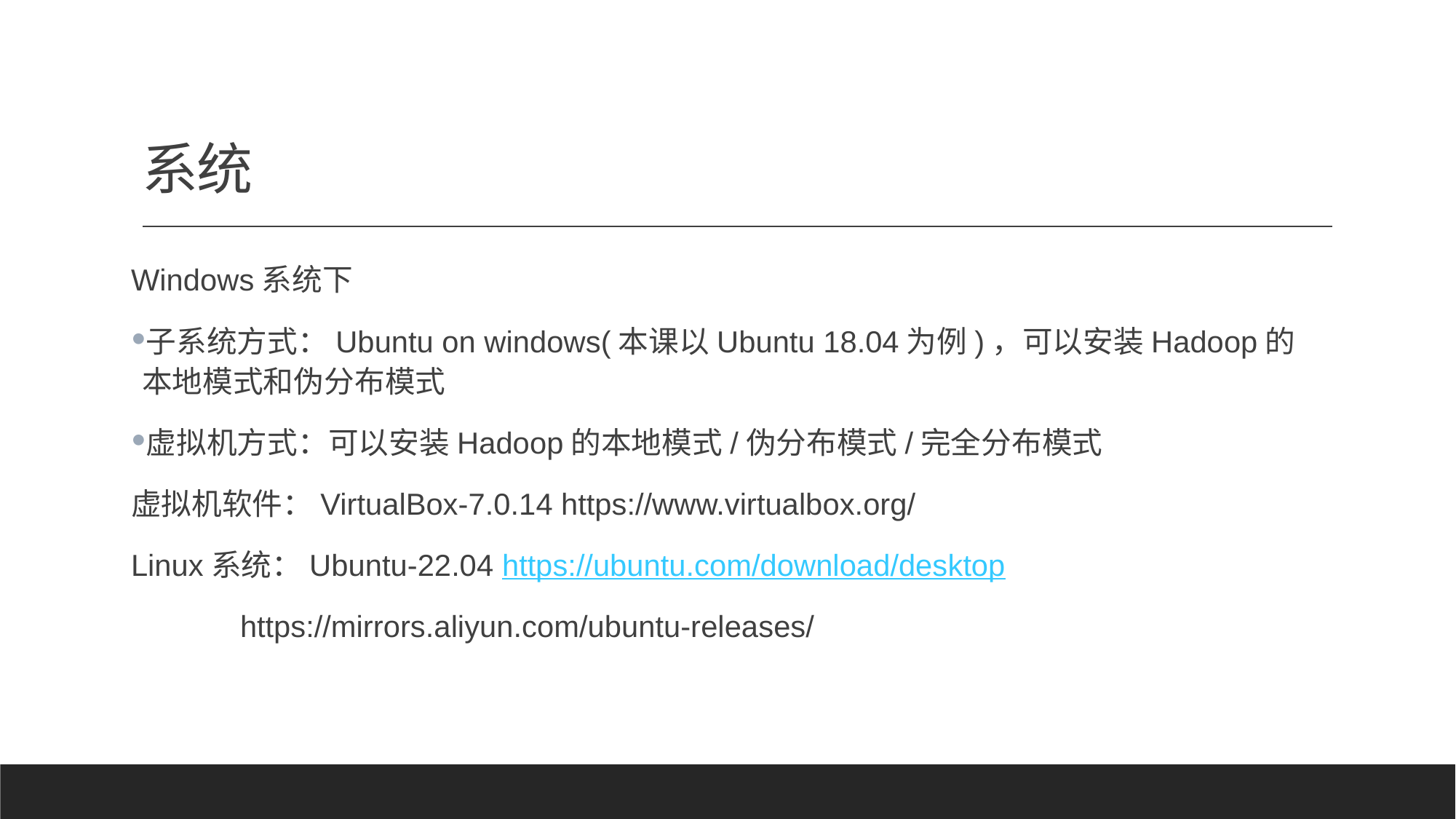

# 系统
Windows系统下
子系统方式：Ubuntu on windows(本课以Ubuntu 18.04为例)，可以安装Hadoop的本地模式和伪分布模式
虚拟机方式：可以安装Hadoop的本地模式/伪分布模式/完全分布模式
虚拟机软件：VirtualBox-7.0.14 https://www.virtualbox.org/
Linux系统：Ubuntu-22.04 https://ubuntu.com/download/desktop
	https://mirrors.aliyun.com/ubuntu-releases/